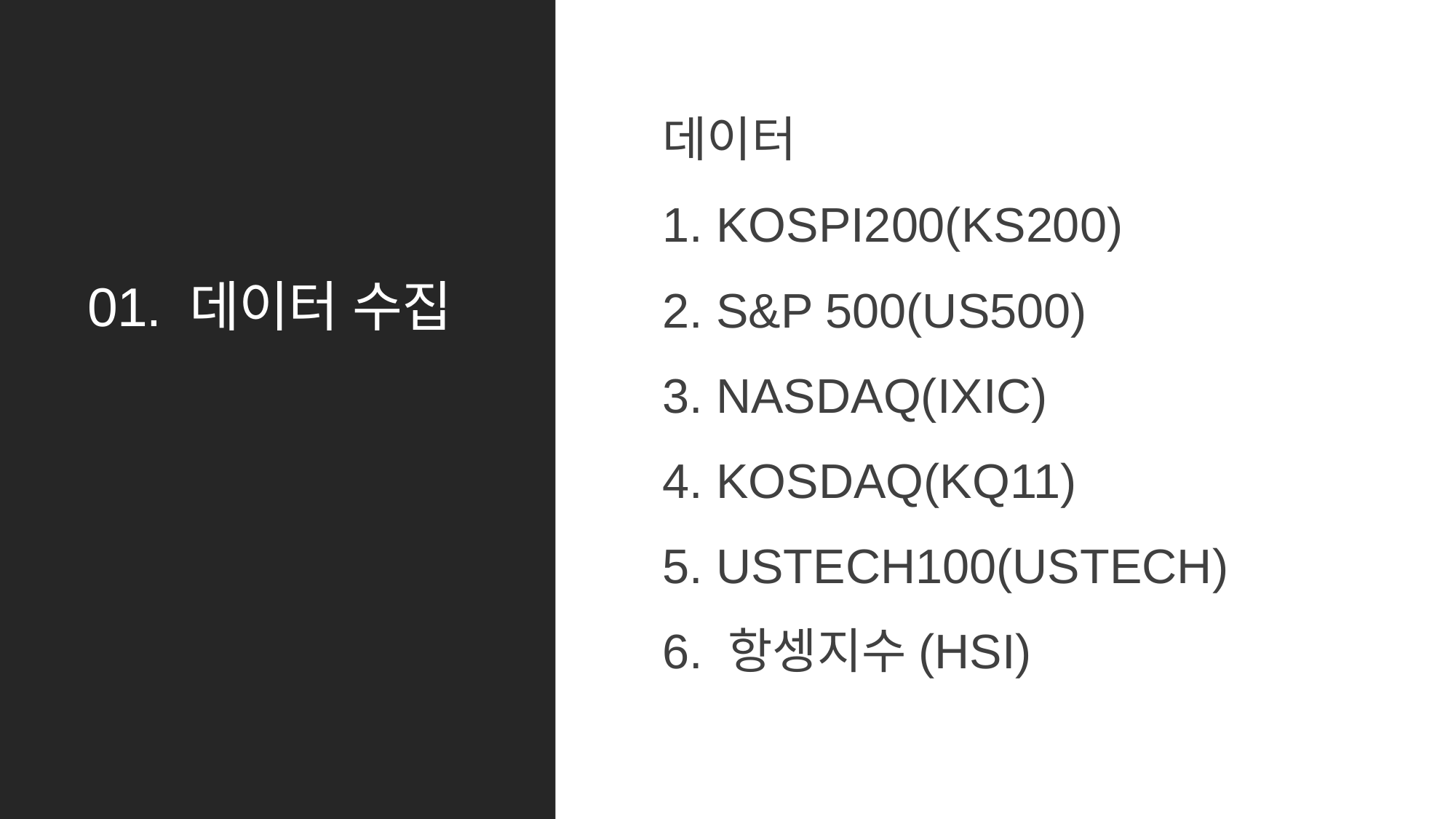

# 01. 데이터 수집
데이터
1. KOSPI200(KS200)
2. S&P 500(US500)
3. NASDAQ(IXIC)
4. KOSDAQ(KQ11)
5. USTECH100(USTECH)
6. 항셍지수(HSI)